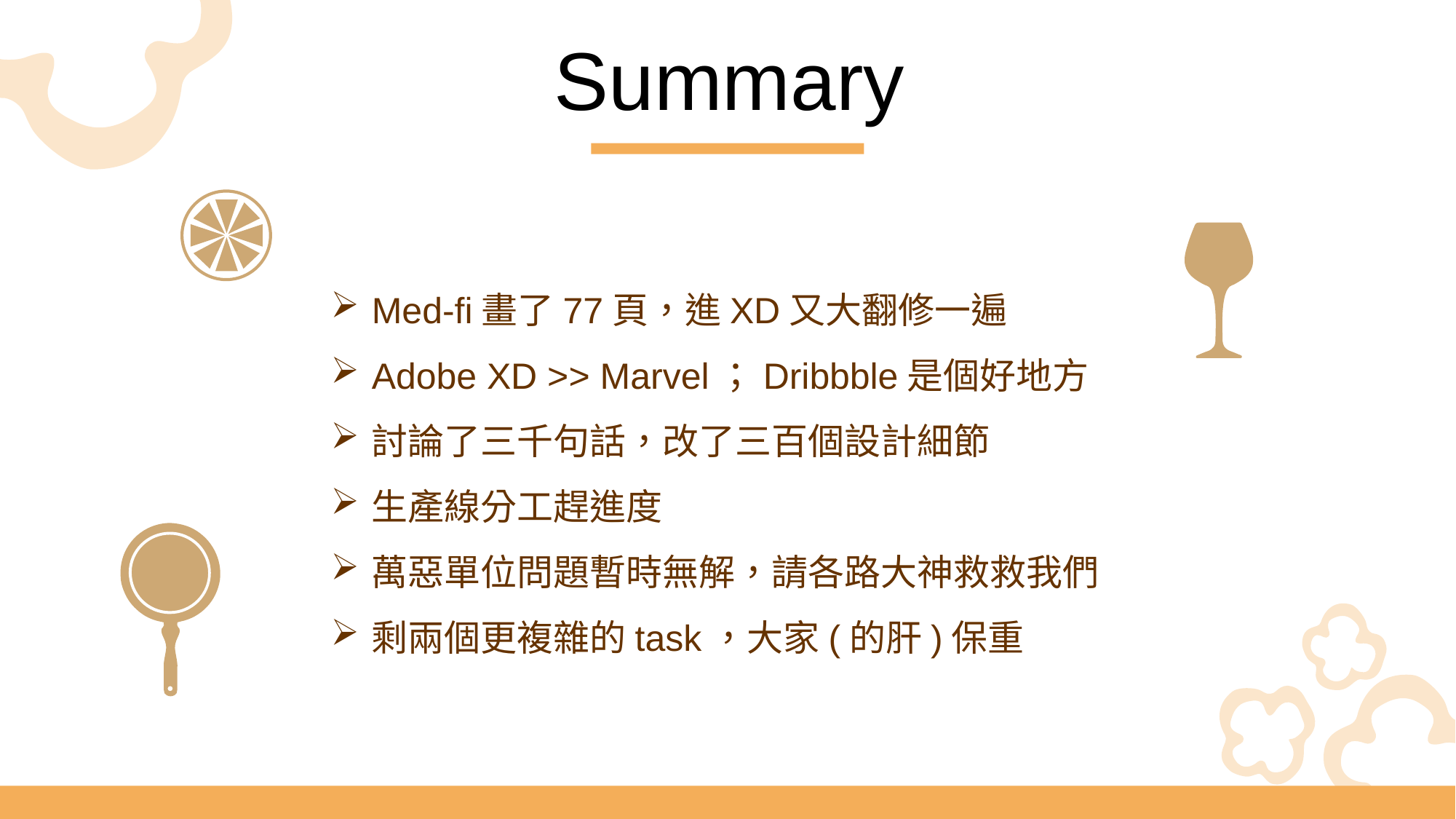

Summary

Med-fi畫了77頁，進XD又大翻修一遍
Adobe XD >> Marvel；Dribbble是個好地方
討論了三千句話，改了三百個設計細節
生產線分工趕進度
萬惡單位問題暫時無解，請各路大神救救我們
剩兩個更複雜的task，大家(的肝)保重